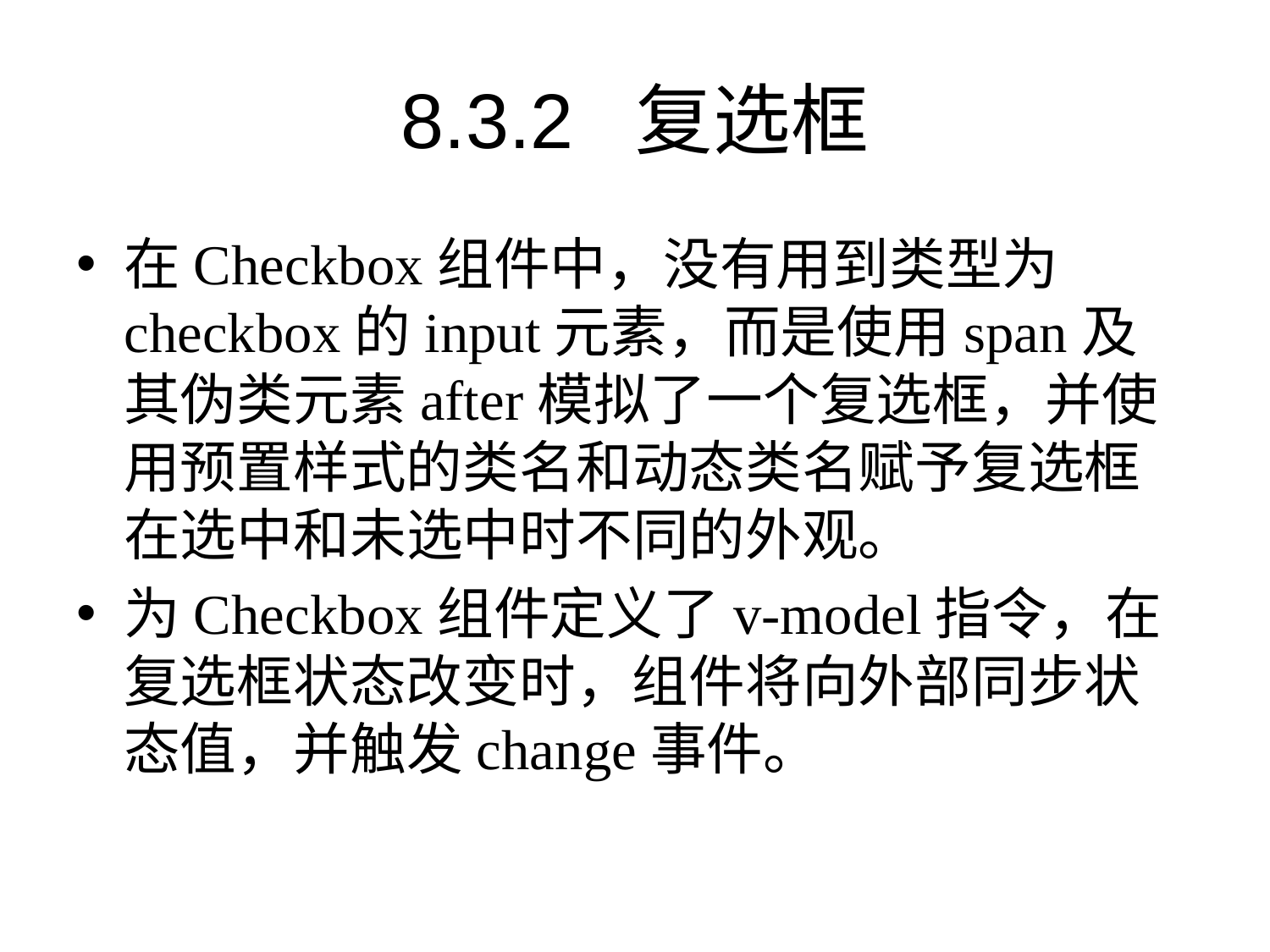

# 8.3.2  复选框
在Checkbox组件中，没有用到类型为checkbox的input元素，而是使用span及其伪类元素after模拟了一个复选框，并使用预置样式的类名和动态类名赋予复选框在选中和未选中时不同的外观。
为Checkbox组件定义了v-model指令，在复选框状态改变时，组件将向外部同步状态值，并触发change事件。